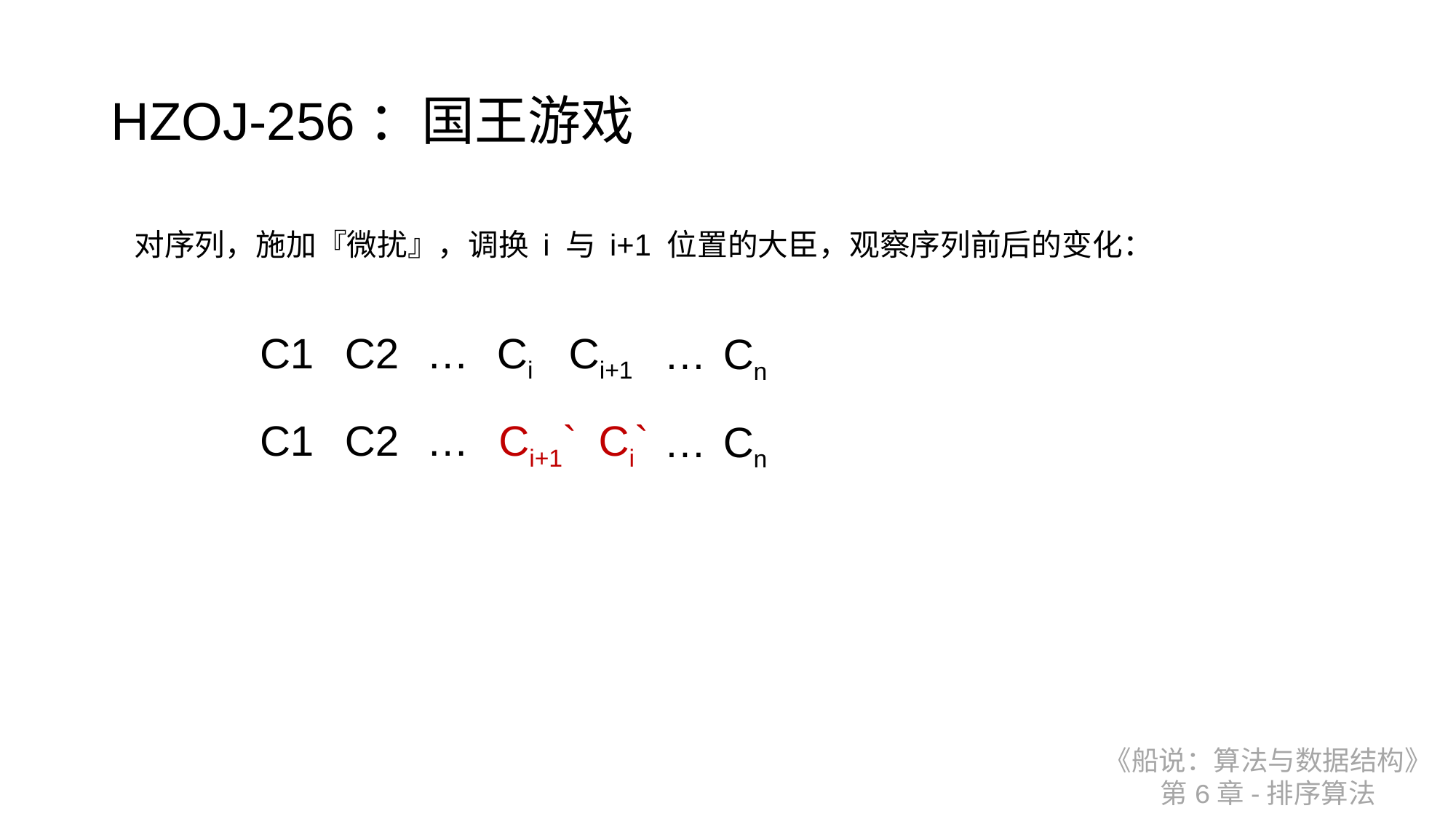

# HZOJ-256：国王游戏
对序列，施加『微扰』，调换 i 与 i+1 位置的大臣，观察序列前后的变化：
C1
C2
…
Ci
Ci+1
…
Cn
C1
C2
…
Ci+1`
Ci`
…
Cn